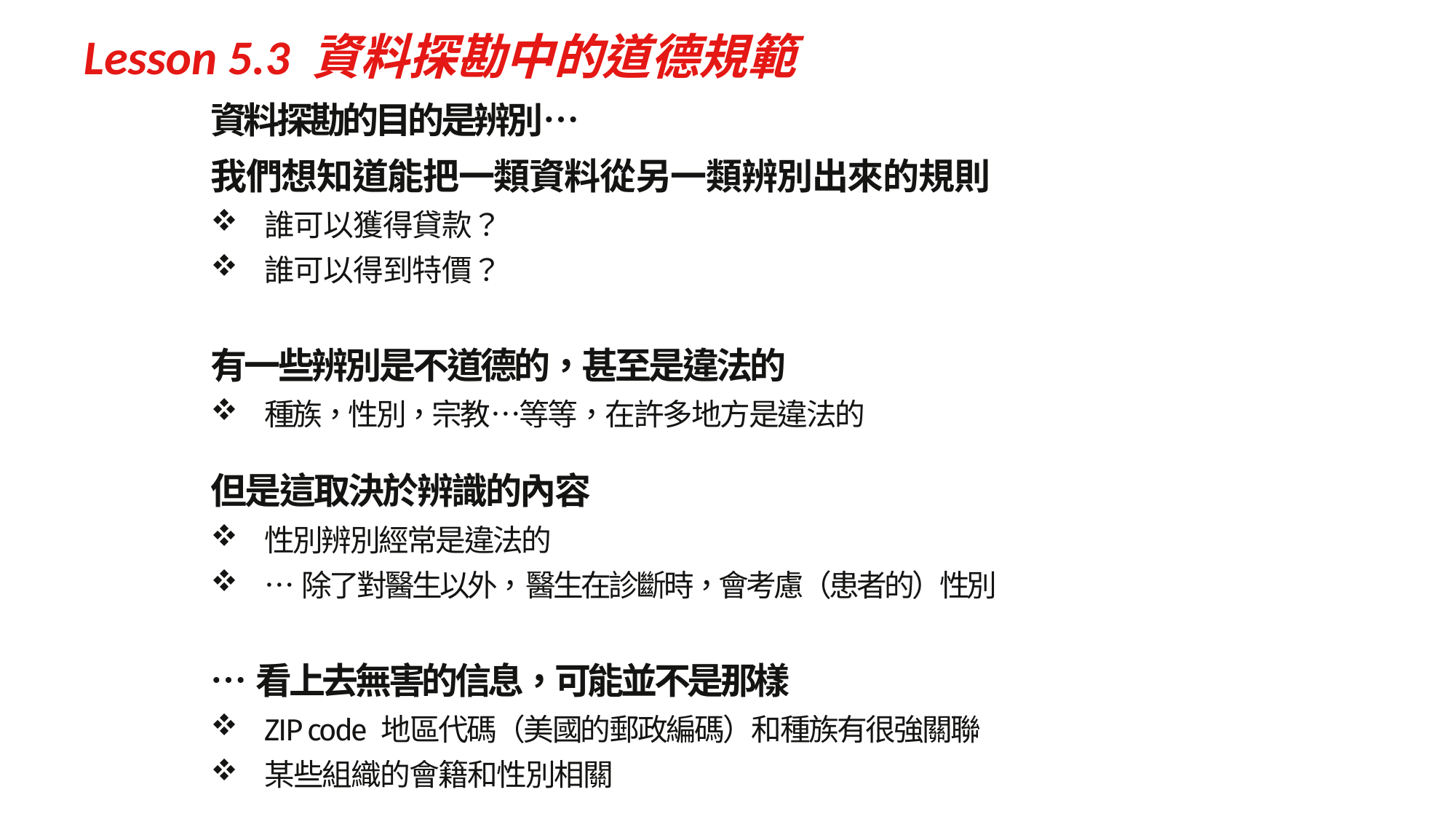

# Lesson 5.3 資料探勘中的道德規範
資料探勘的目的是辨別…
我們想知道能把一類資料從另一類辨別出來的規則
誰可以獲得貸款？
誰可以得到特價？

有一些辨別是不道德的，甚至是違法的
種族，性別，宗教…等等，在許多地方是違法的

但是這取決於辨識的內容
性別辨別經常是違法的
…除了對醫生以外，醫生在診斷時，會考慮（患者的）性別

…看上去無害的信息，可能並不是那樣
ZIP code 地區代碼（美國的郵政編碼）和種族有很強關聯
某些組織的會籍和性別相關